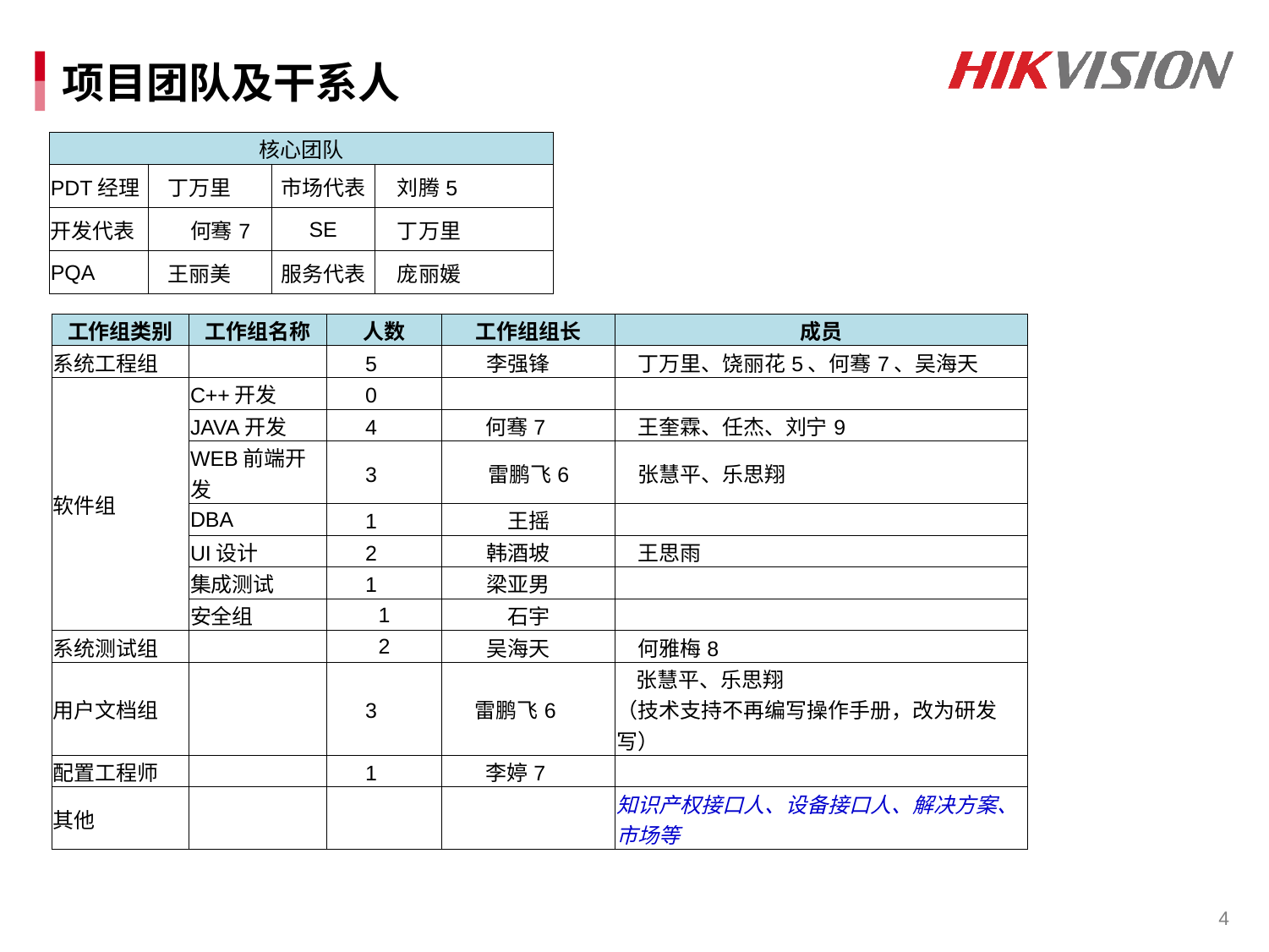

# 项目团队及干系人
| 核心团队 |  |  |  |
| --- | --- | --- | --- |
| PDT经理 | 丁万里 | 市场代表 | 刘腾5 |
| 开发代表 | 何骞7 | SE | 丁万里 |
| PQA | 王丽美 | 服务代表 | 庞丽媛 |
| 工作组类别 | 工作组名称 | 人数 | 工作组组长 | 成员 |
| --- | --- | --- | --- | --- |
| 系统工程组 |  | 5 | 李强锋 | 丁万里、饶丽花5、何骞7、吴海天 |
| 软件组 | C++开发 | 0 |  |  |
|  | JAVA开发 | 4 | 何骞7 | 王奎霖、任杰、刘宁9 |
|  | WEB前端开发 | 3 | 雷鹏飞6 | 张慧平、乐思翔 |
|  | DBA | 1 | 王摇 |  |
|  | UI设计 | 2 | 韩酒坡 | 王思雨 |
|  | 集成测试 | 1 | 梁亚男 |  |
|  | 安全组 | 1 | 石宇 |  |
| 系统测试组 |  | 2 | 吴海天 | 何雅梅8 |
| 用户文档组 |  | 3 | 雷鹏飞6 | 张慧平、乐思翔 （技术支持不再编写操作手册，改为研发写） |
| 配置工程师 |  | 1 | 李婷7 |  |
| 其他 |  |  |  | 知识产权接口人、设备接口人、解决方案、市场等 |